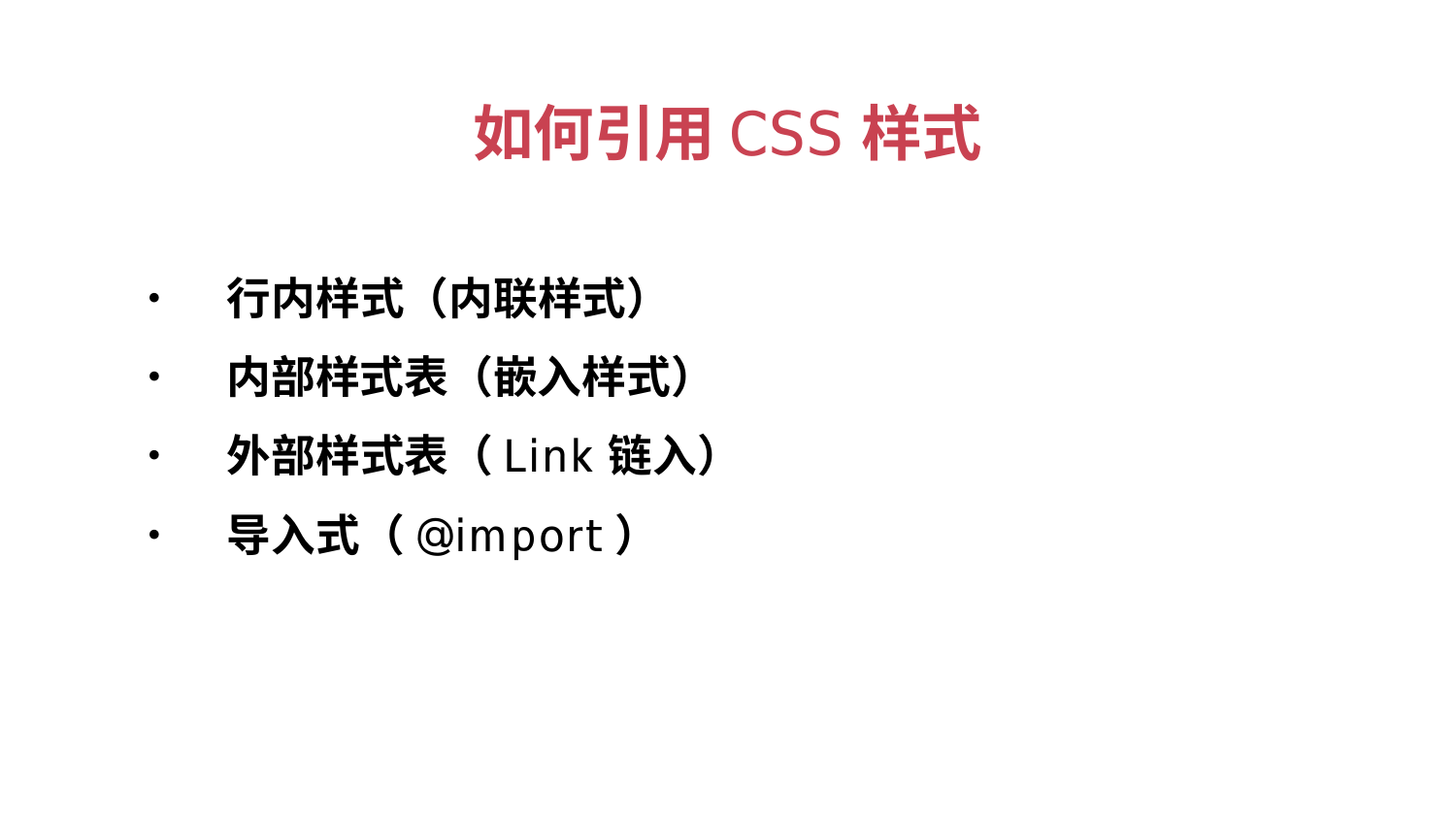

如何引用CSS样式
•    行内样式（内联样式）

•    内部样式表（嵌入样式）

•    外部样式表（Link链入）

•    导入式（@import）